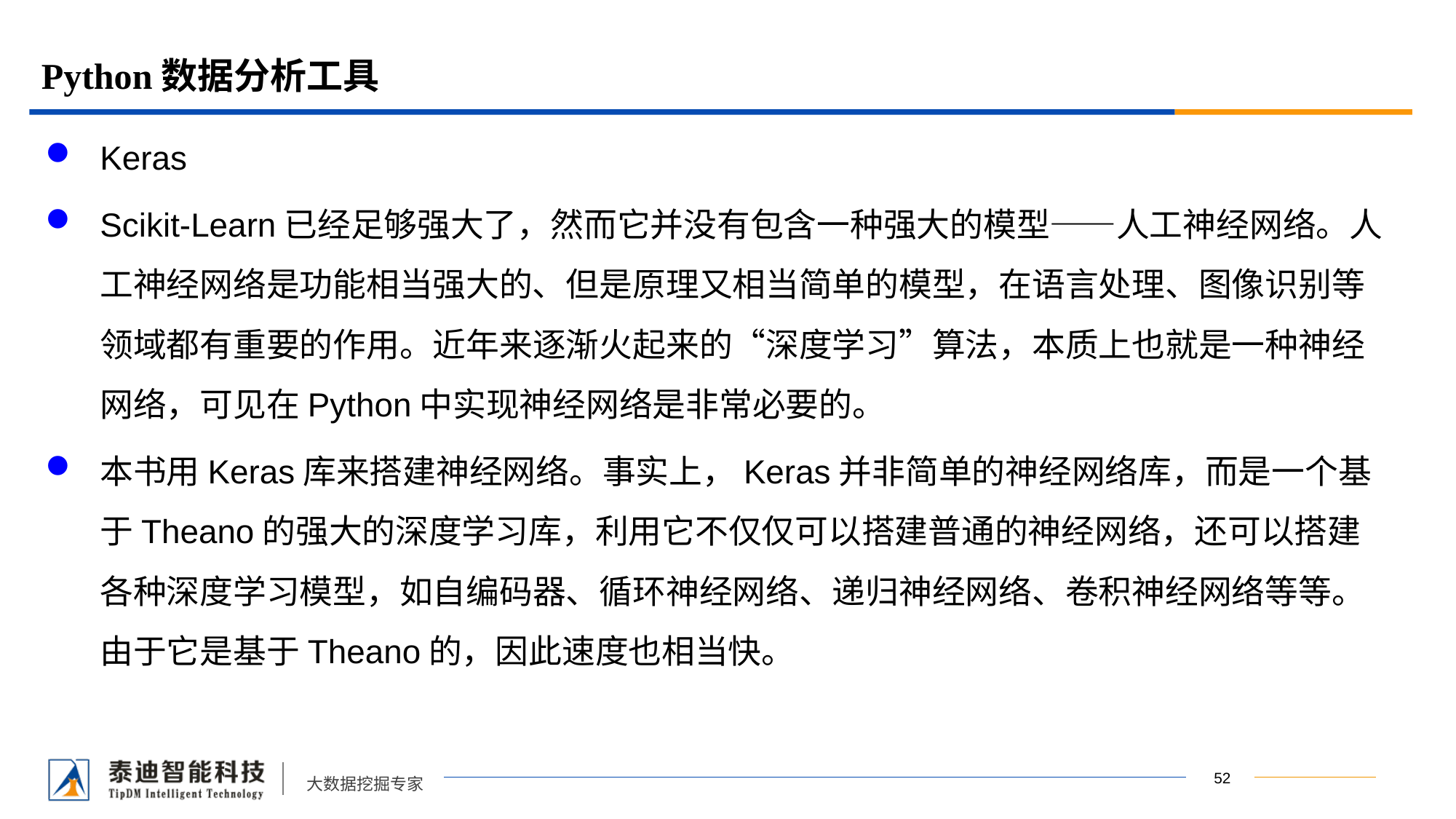

# Python数据分析工具
Keras
Scikit-Learn已经足够强大了，然而它并没有包含一种强大的模型——人工神经网络。人工神经网络是功能相当强大的、但是原理又相当简单的模型，在语言处理、图像识别等领域都有重要的作用。近年来逐渐火起来的“深度学习”算法，本质上也就是一种神经网络，可见在Python中实现神经网络是非常必要的。
本书用Keras库来搭建神经网络。事实上，Keras并非简单的神经网络库，而是一个基于Theano的强大的深度学习库，利用它不仅仅可以搭建普通的神经网络，还可以搭建各种深度学习模型，如自编码器、循环神经网络、递归神经网络、卷积神经网络等等。由于它是基于Theano的，因此速度也相当快。